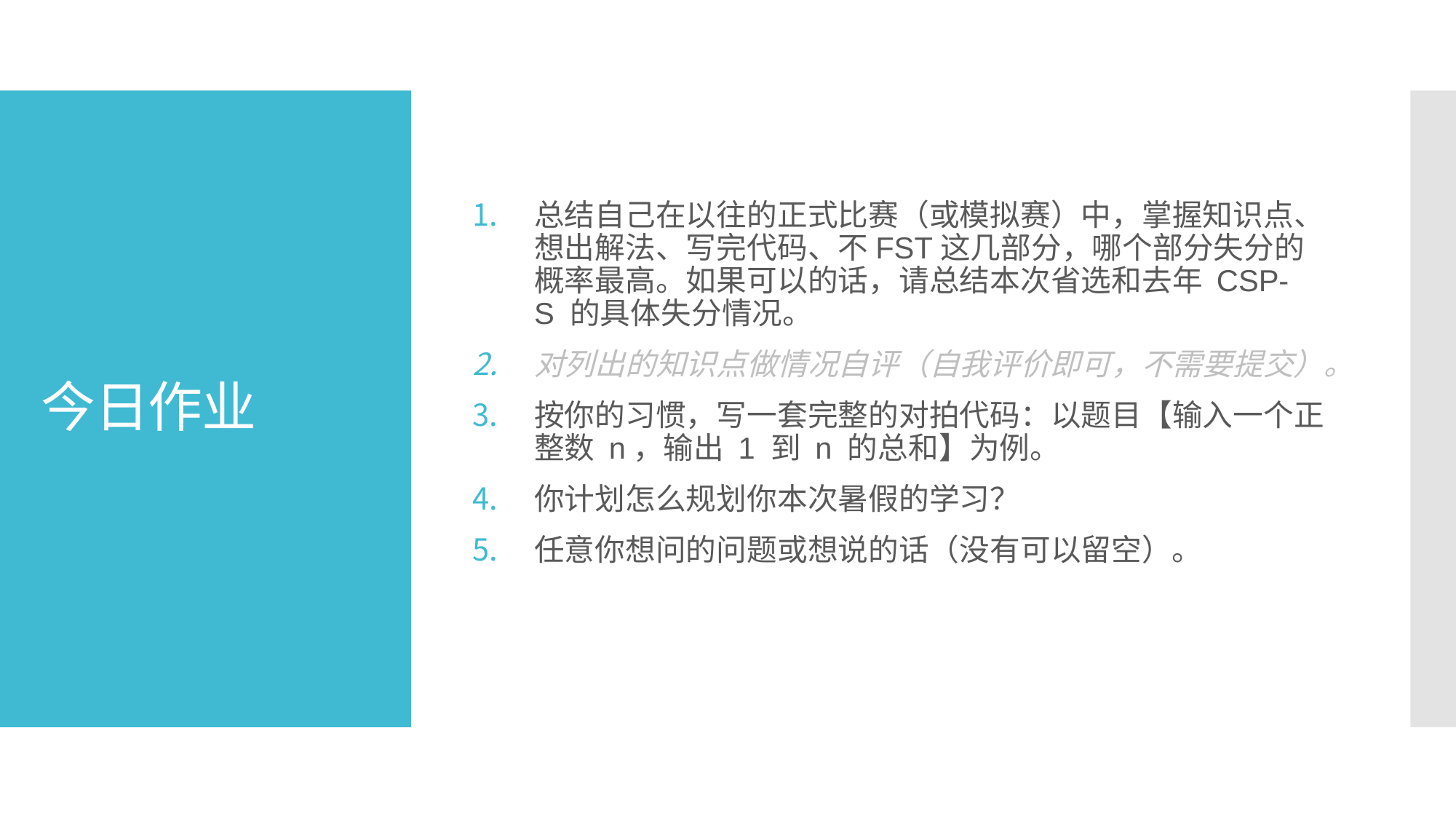

总结自己在以往的正式比赛（或模拟赛）中，掌握知识点、想出解法、写完代码、不FST这几部分，哪个部分失分的概率最高。如果可以的话，请总结本次省选和去年 CSP-S 的具体失分情况。
对列出的知识点做情况自评（自我评价即可，不需要提交）。
按你的习惯，写一套完整的对拍代码：以题目【输入一个正整数 n，输出 1 到 n 的总和】为例。
你计划怎么规划你本次暑假的学习？
任意你想问的问题或想说的话（没有可以留空）。

# 今日作业